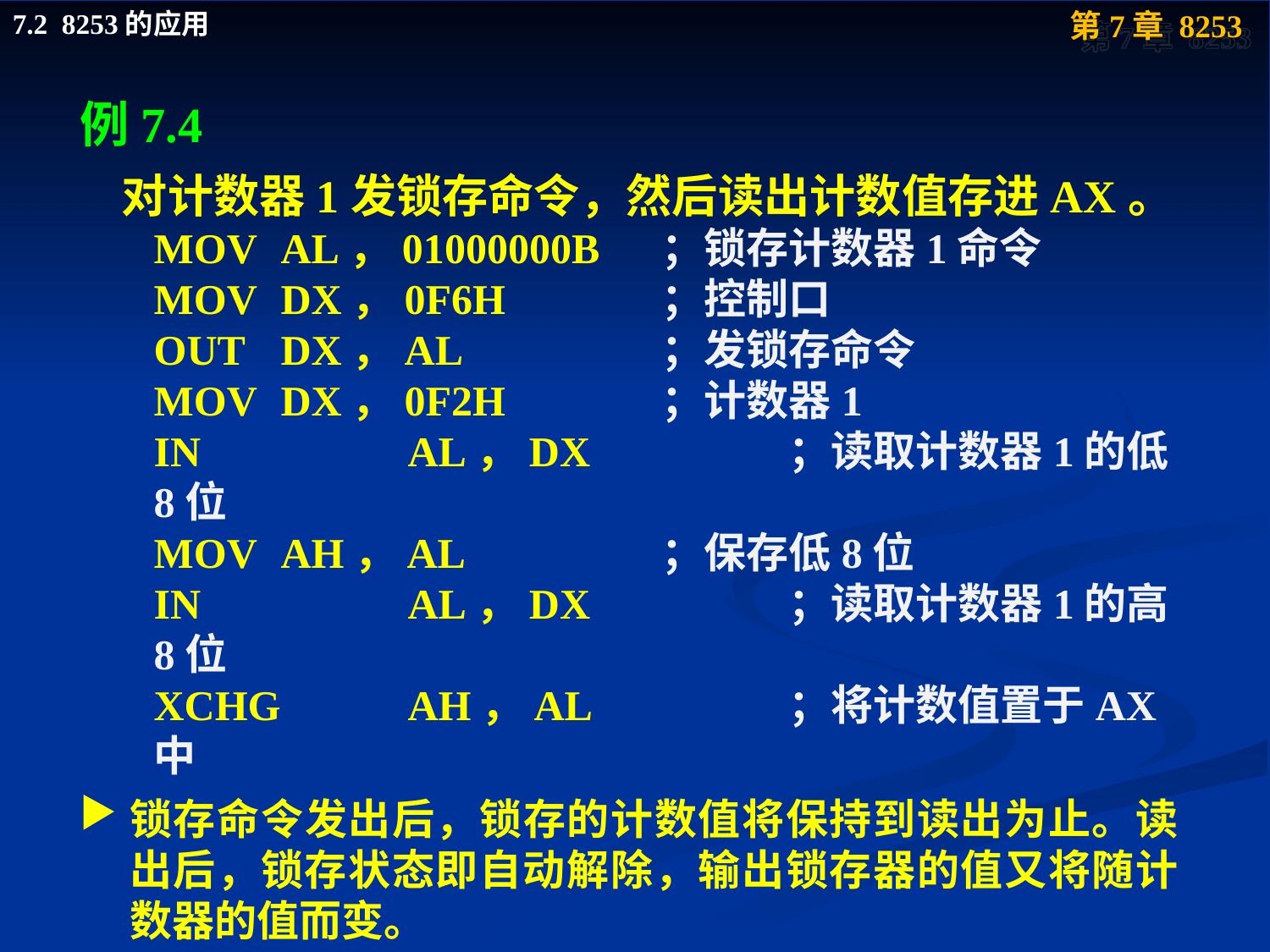

例7.4
   对计数器1发锁存命令，然后读出计数值存进AX。
       MOV	AL，01000000B	；锁存计数器1命令
       MOV	DX，0F6H		；控制口
       OUT	DX，AL		；发锁存命令
       MOV	DX，0F2H		；计数器1
       IN		AL，DX		；读取计数器1的低8位
       MOV	AH，AL		；保存低8位
       IN		AL，DX		；读取计数器1的高8位
       XCHG	AH，AL		；将计数值置于AX中
锁存命令发出后，锁存的计数值将保持到读出为止。读出后，锁存状态即自动解除，输出锁存器的值又将随计数器的值而变。